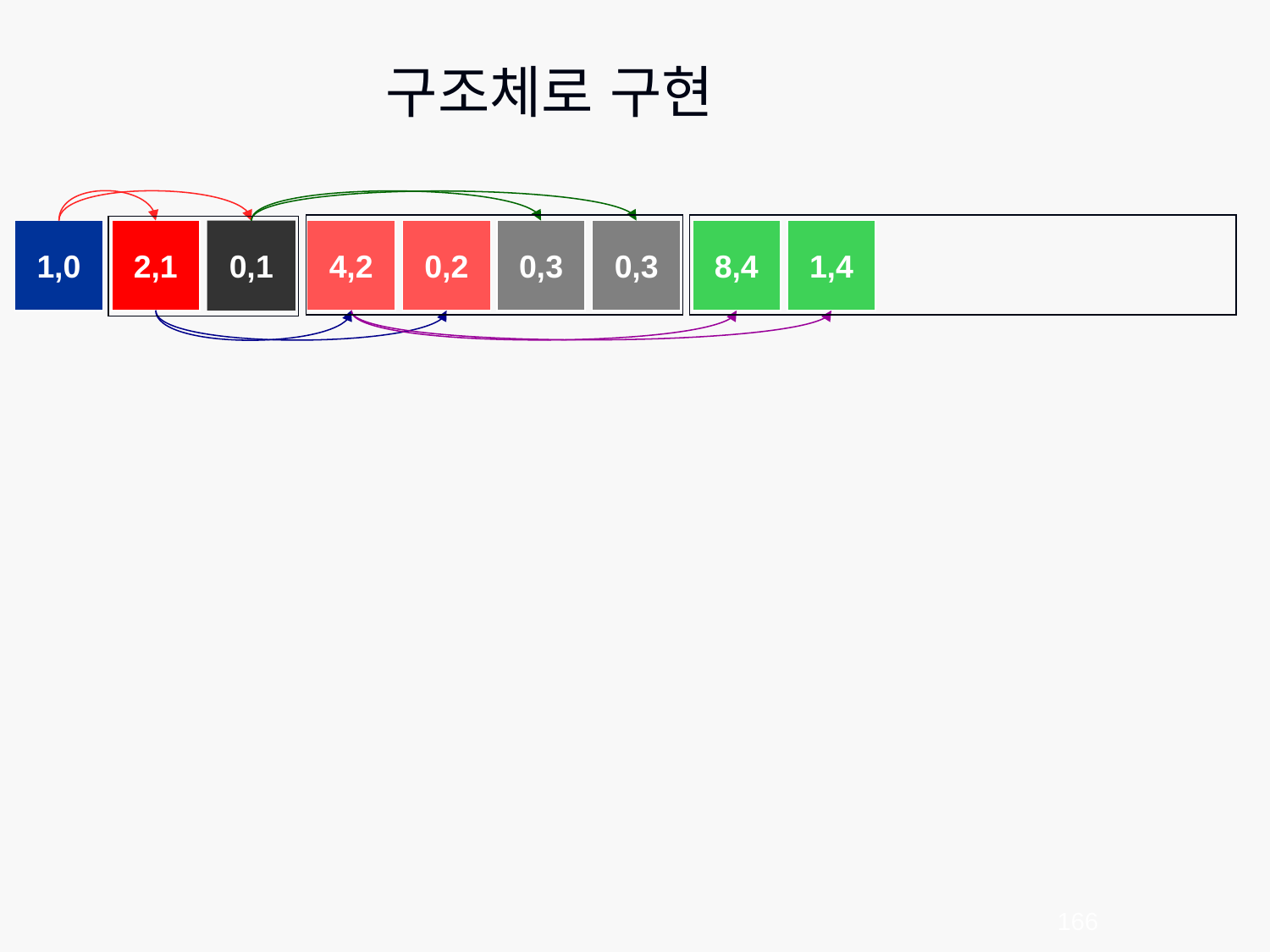

구조체로 구현

1,0
2,1
0,1
4,2
0,2
0,3
0,3
8,4
1,4
166